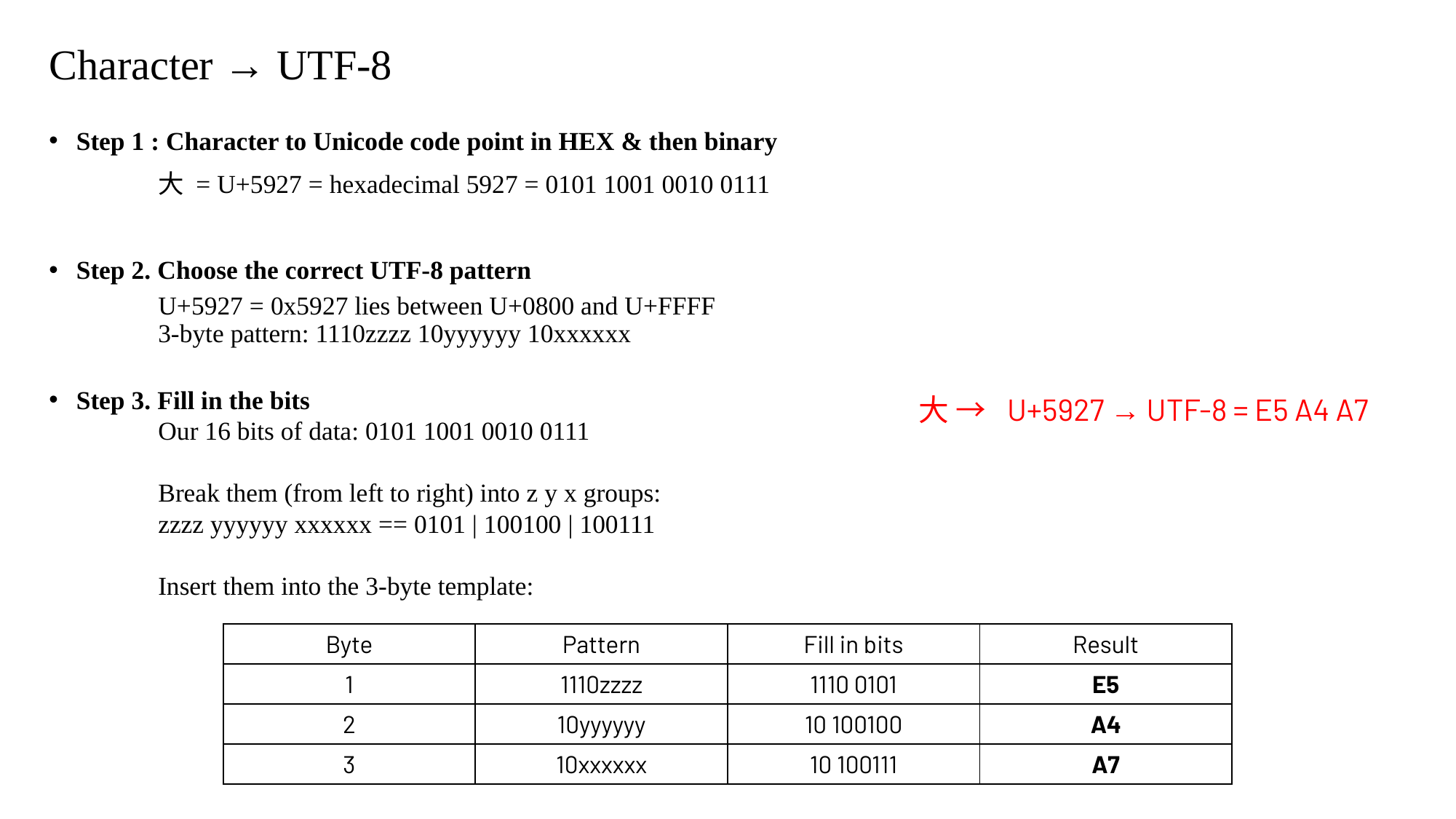

# Character → UTF-8
Step 1 : Character to Unicode code point in HEX & then binary
    	大 = U+5927 = hexadecimal 5927 = 0101 1001 0010 0111

Step 2. Choose the correct UTF-8 pattern
U+5927 = 0x5927 lies between U+0800 and U+FFFF
3-byte pattern: 1110zzzz 10yyyyyy 10xxxxxx

Step 3. Fill in the bits
Our 16 bits of data: 0101 1001 0010 0111

Break them (from left to right) into z y x groups:
zzzz yyyyyy xxxxxx == 0101 | 100100 | 100111

Insert them into the 3-byte template:
大 →  U+5927 → UTF-8 = E5 A4 A7
| Byte | Pattern | Fill in bits | Result |
| --- | --- | --- | --- |
| 1 | 1110zzzz | 1110 0101 | E5 |
| 2 | 10yyyyyy | 10 100100 | A4 |
| 3 | 10xxxxxx | 10 100111 | A7 |